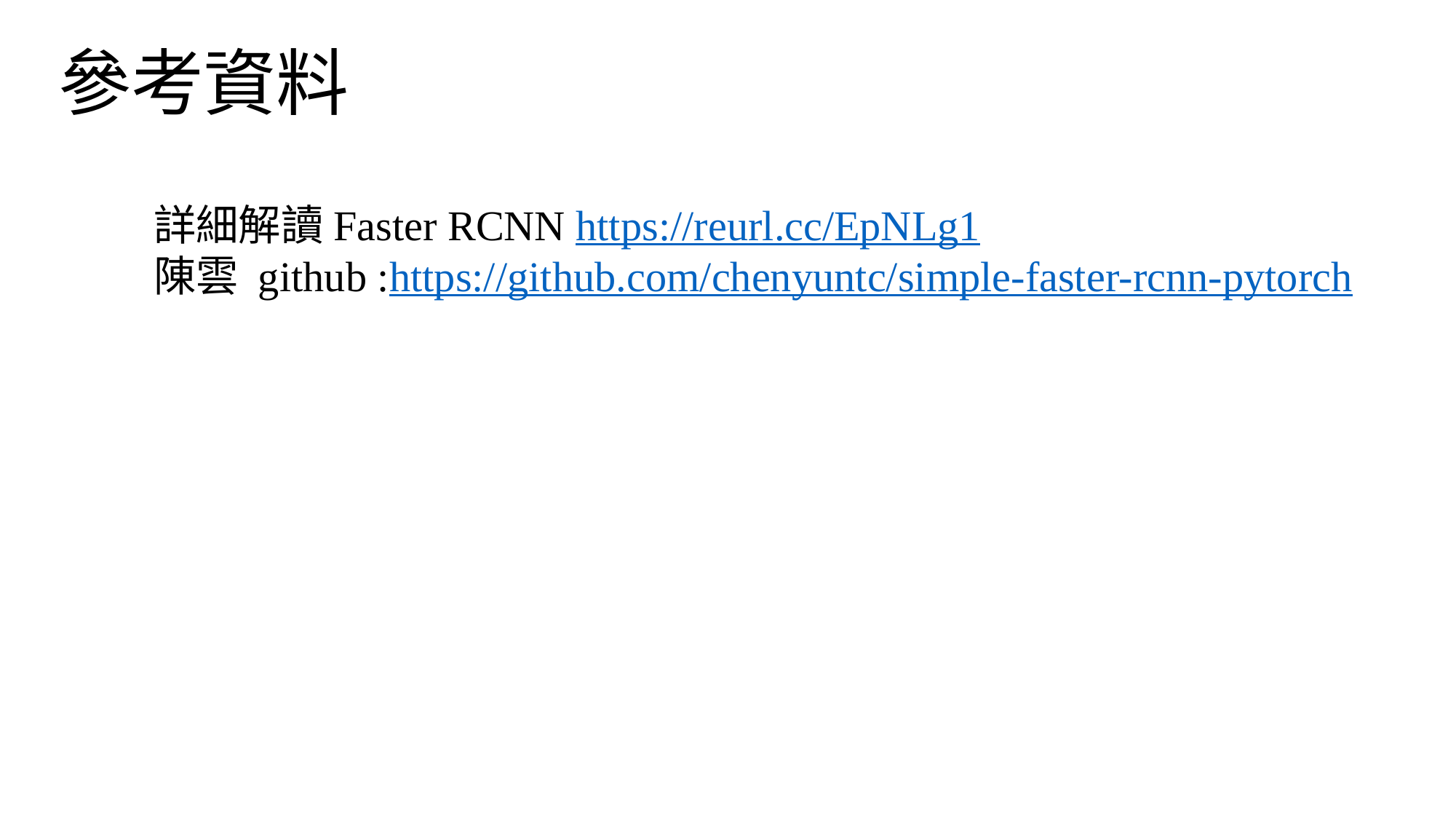

參考資料
詳細解讀Faster RCNN https://reurl.cc/EpNLg1
陳雲 github :https://github.com/chenyuntc/simple-faster-rcnn-pytorch